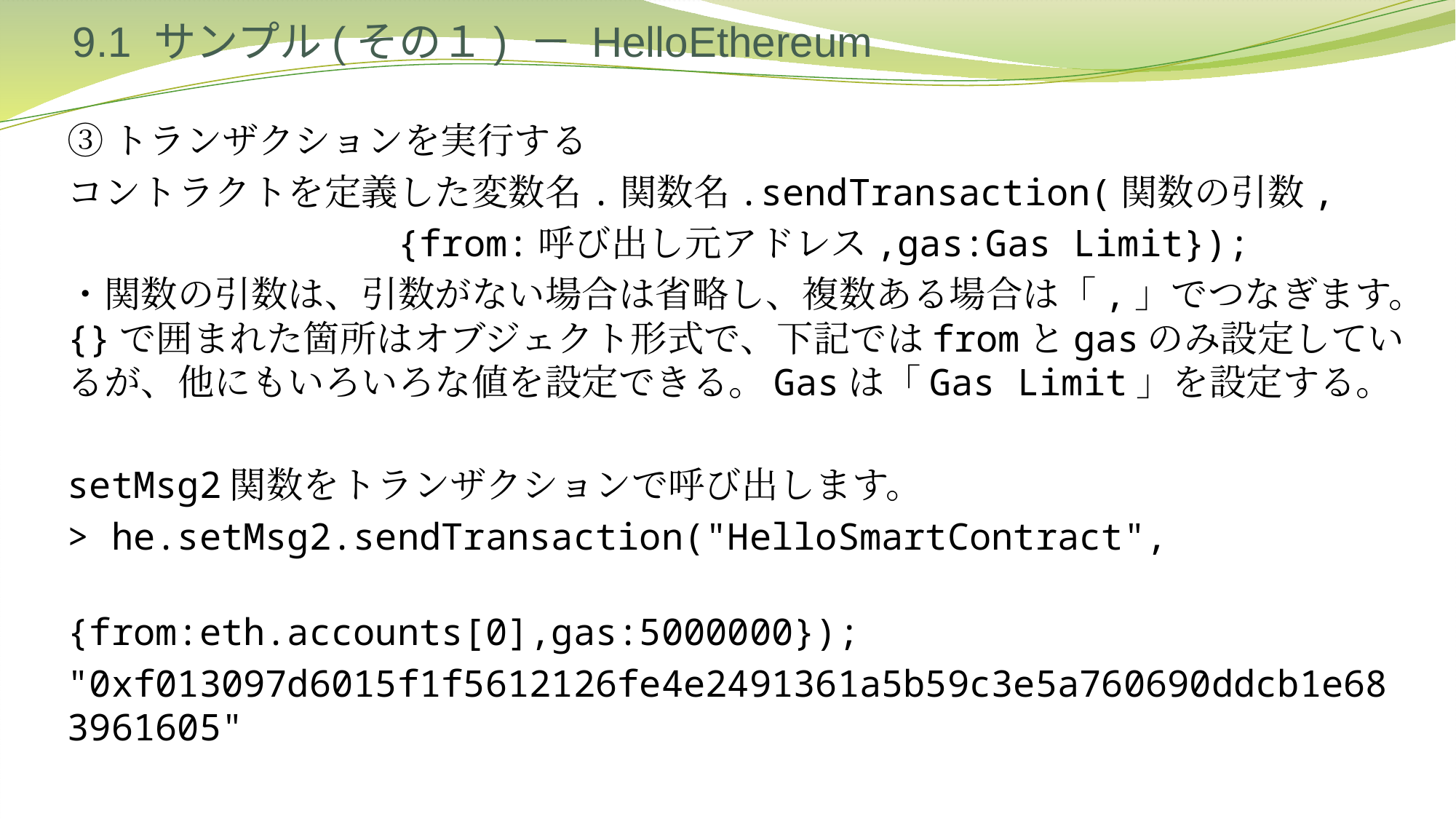

# 9.1 サンプル(その１) － HelloEthereum

③トランザクションを実行する
コントラクトを定義した変数名.関数名.sendTransaction(関数の引数,
               {from:呼び出し元アドレス,gas:Gas Limit});
・関数の引数は、引数がない場合は省略し、複数ある場合は「,」でつなぎます。{}で囲まれた箇所はオブジェクト形式で、下記ではfromとgasのみ設定しているが、他にもいろいろな値を設定できる。Gasは「Gas Limit」を設定する。

setMsg2関数をトランザクションで呼び出します。
> he.setMsg2.sendTransaction("HelloSmartContract",
　　　　　　　　　　　　　　　　{from:eth.accounts[0],gas:5000000});
"0xf013097d6015f1f5612126fe4e2491361a5b59c3e5a760690ddcb1e683961605"